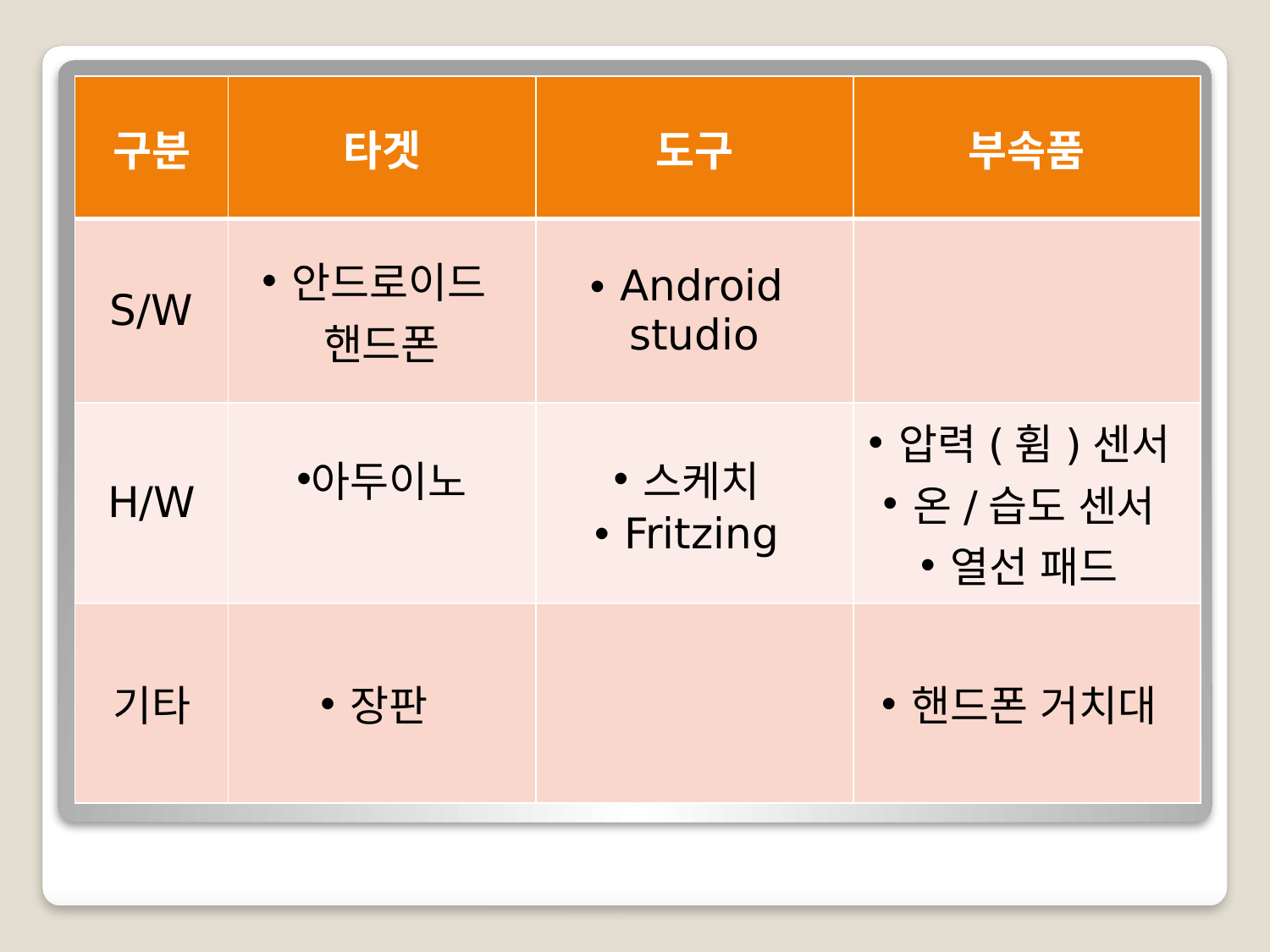

| 구분 | 타겟 | 도구 | 부속품 |
| --- | --- | --- | --- |
| S/W | 안드로이드 핸드폰 | Android studio |  |
| H/W | 아두이노 | 스케치 Fritzing | 압력(휨)센서 온/습도 센서 열선 패드 |
| 기타 | 장판 |  | 핸드폰 거치대 |